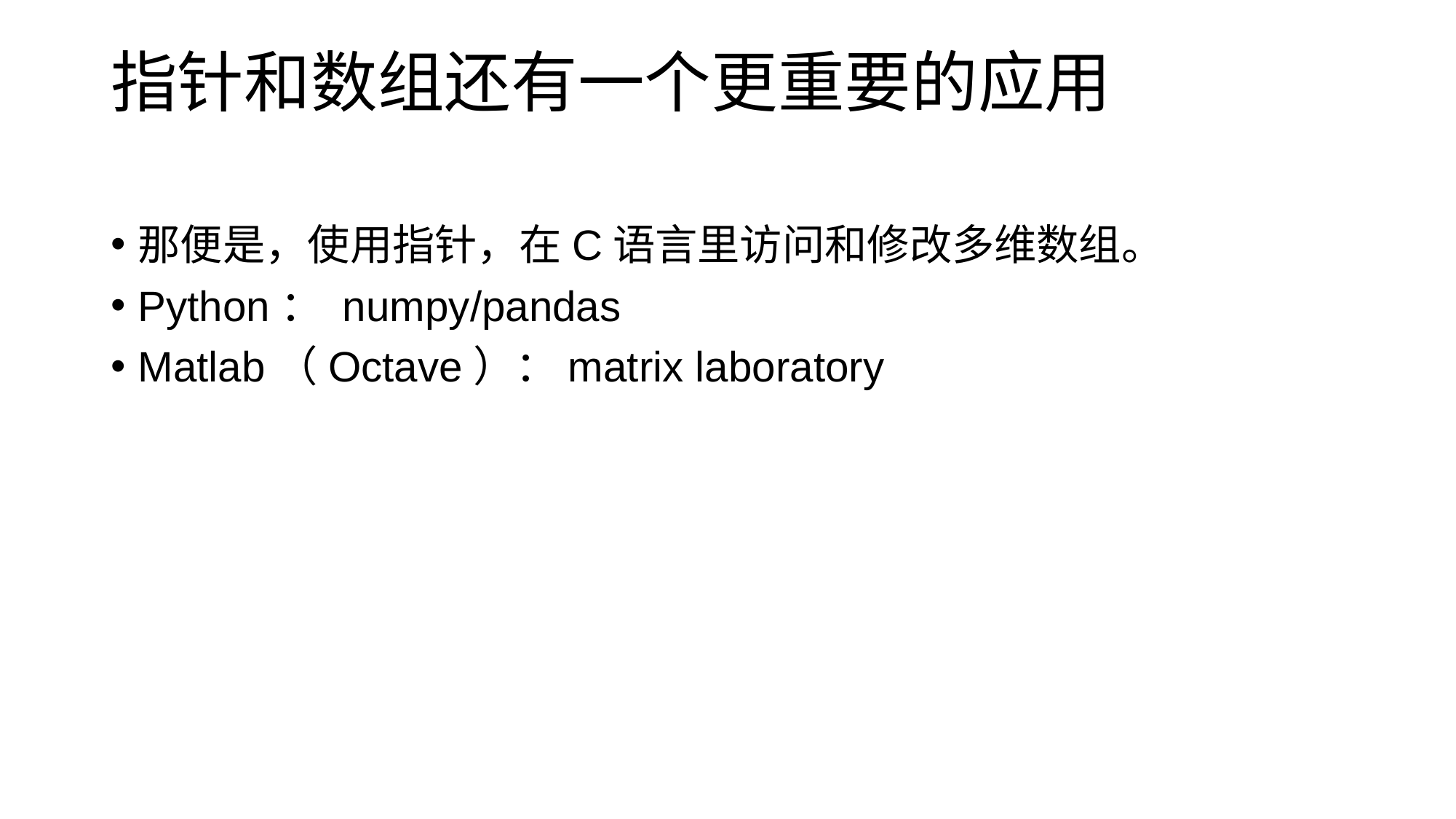

# 指针和数组还有一个更重要的应用
那便是，使用指针，在C语言里访问和修改多维数组。
Python： numpy/pandas
Matlab（Octave）：matrix laboratory